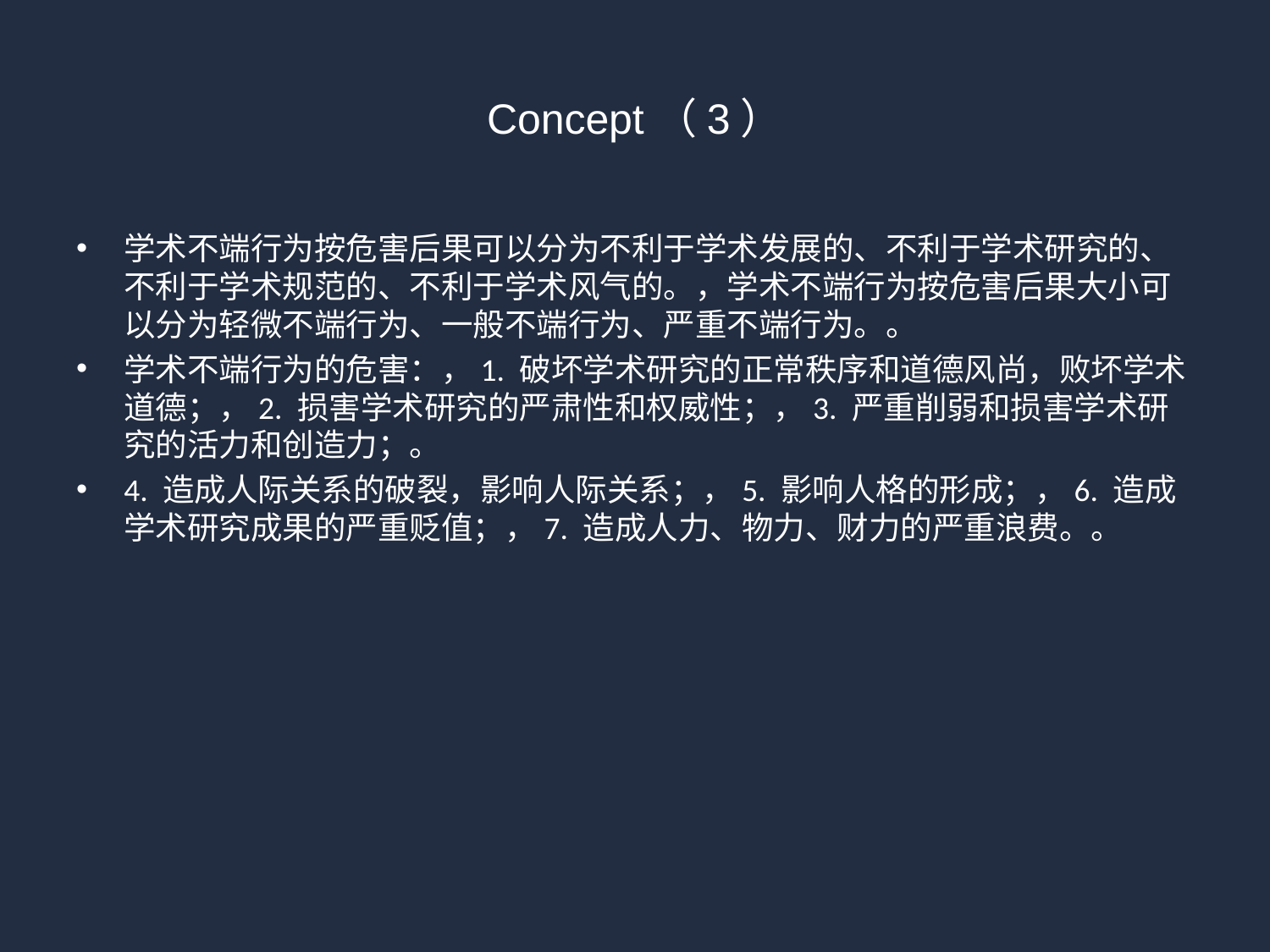

# Concept（3）
学术不端行为按危害后果可以分为不利于学术发展的、不利于学术研究的、不利于学术规范的、不利于学术风气的。，学术不端行为按危害后果大小可以分为轻微不端行为、一般不端行为、严重不端行为。。
学术不端行为的危害：，1. 破坏学术研究的正常秩序和道德风尚，败坏学术道德；，2. 损害学术研究的严肃性和权威性；，3. 严重削弱和损害学术研究的活力和创造力；。
4. 造成人际关系的破裂，影响人际关系；，5. 影响人格的形成；，6. 造成学术研究成果的严重贬值；，7. 造成人力、物力、财力的严重浪费。。